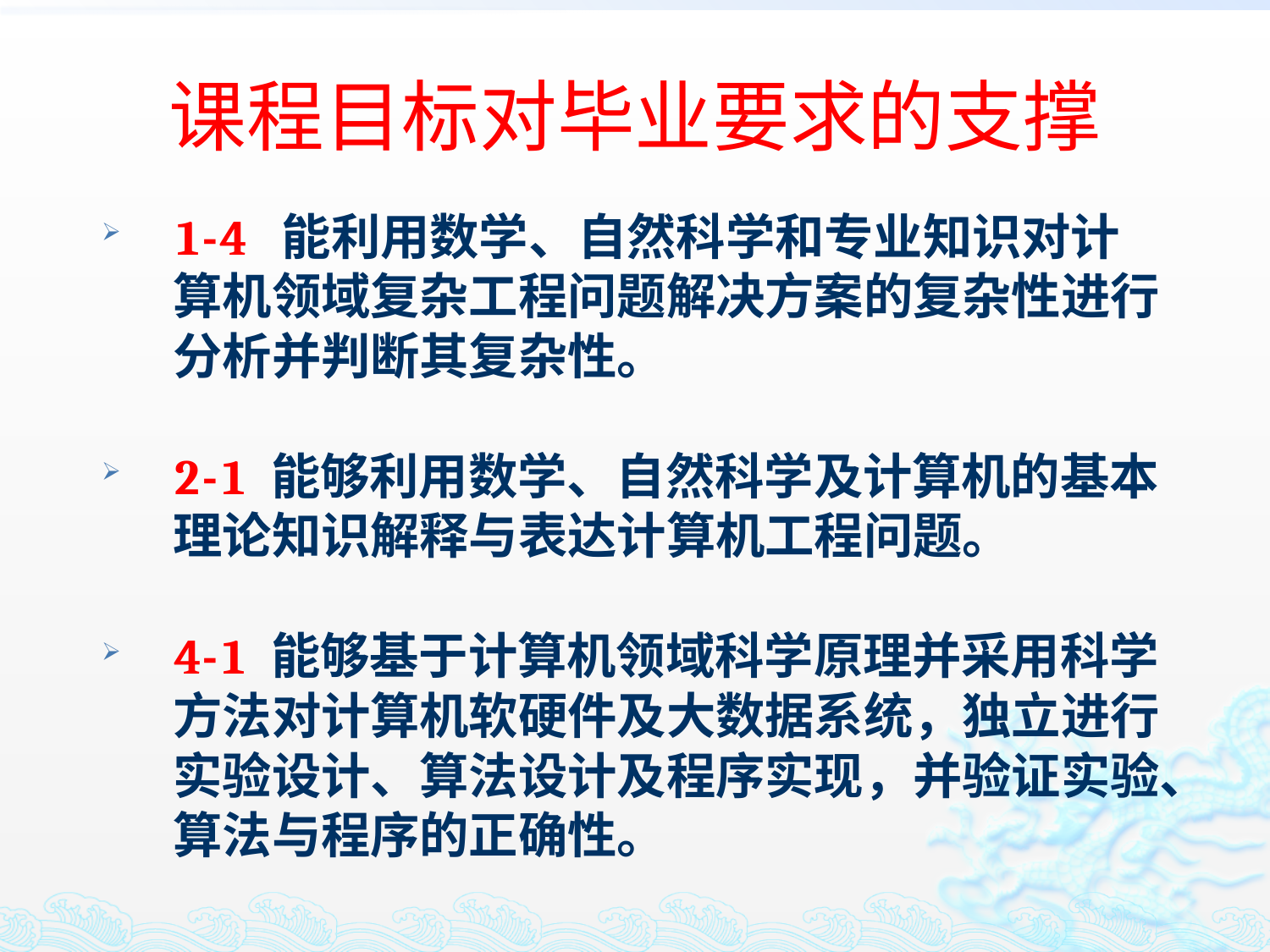

# 课程目标对毕业要求的支撑

1-4  能利用数学、自然科学和专业知识对计算机领域复杂工程问题解决方案的复杂性进行分析并判断其复杂性。

2-1 能够利用数学、自然科学及计算机的基本理论知识解释与表达计算机工程问题。

4-1 能够基于计算机领域科学原理并采用科学方法对计算机软硬件及大数据系统，独立进行实验设计、算法设计及程序实现，并验证实验、算法与程序的正确性。